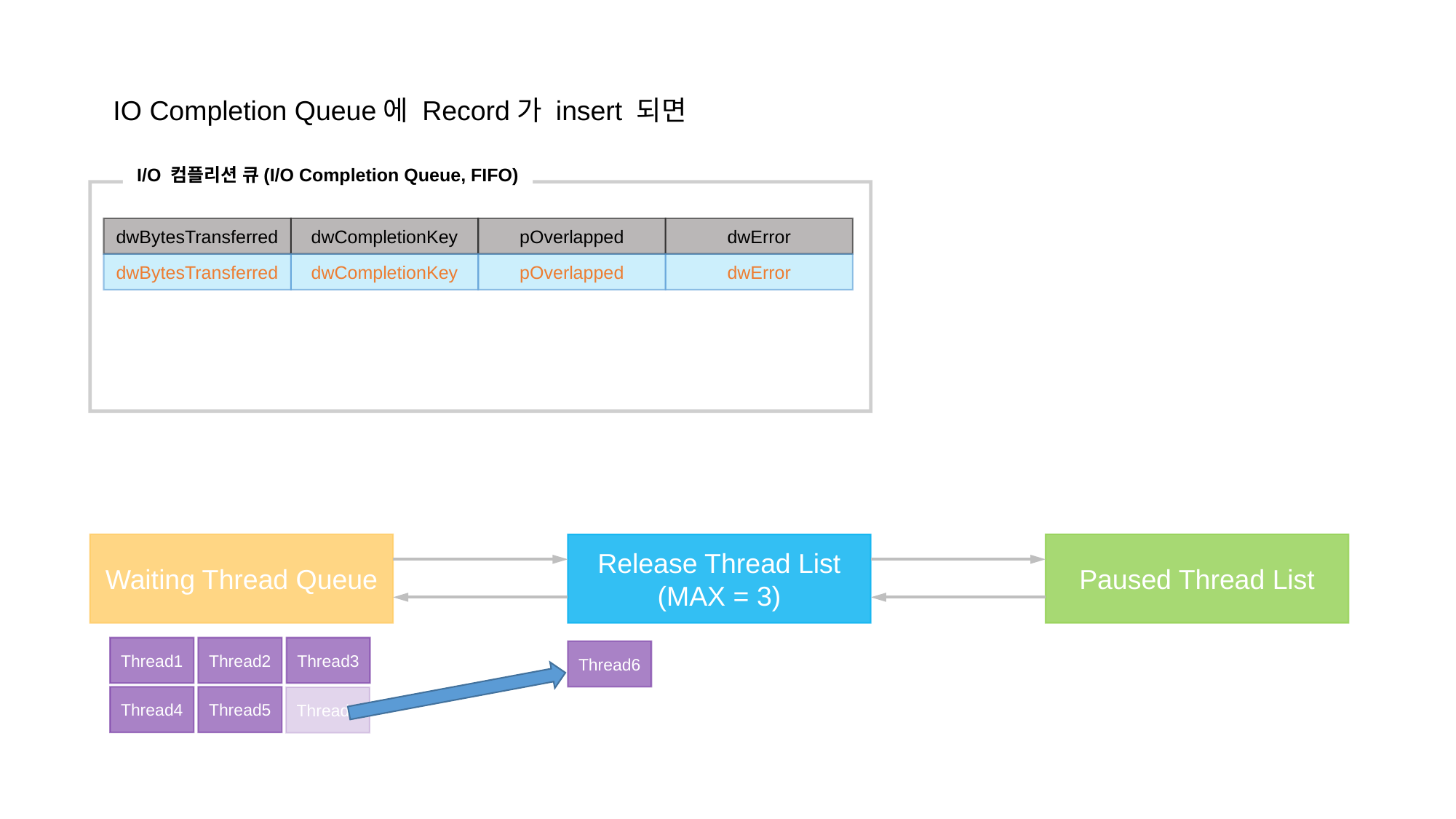

IO Completion Queue에 Record가 insert 되면
I/O 컴플리션 큐(I/O Completion Queue, FIFO)

dwCompletionKey
pOverlapped
dwError
dwBytesTransferred
dwCompletionKey
pOverlapped
dwError
dwBytesTransferred
Waiting Thread Queue
Paused Thread List
Release Thread List
(MAX = 3)
Thread2
Thread3
Thread1
Thread6
Thread4
Thread5

Thread6